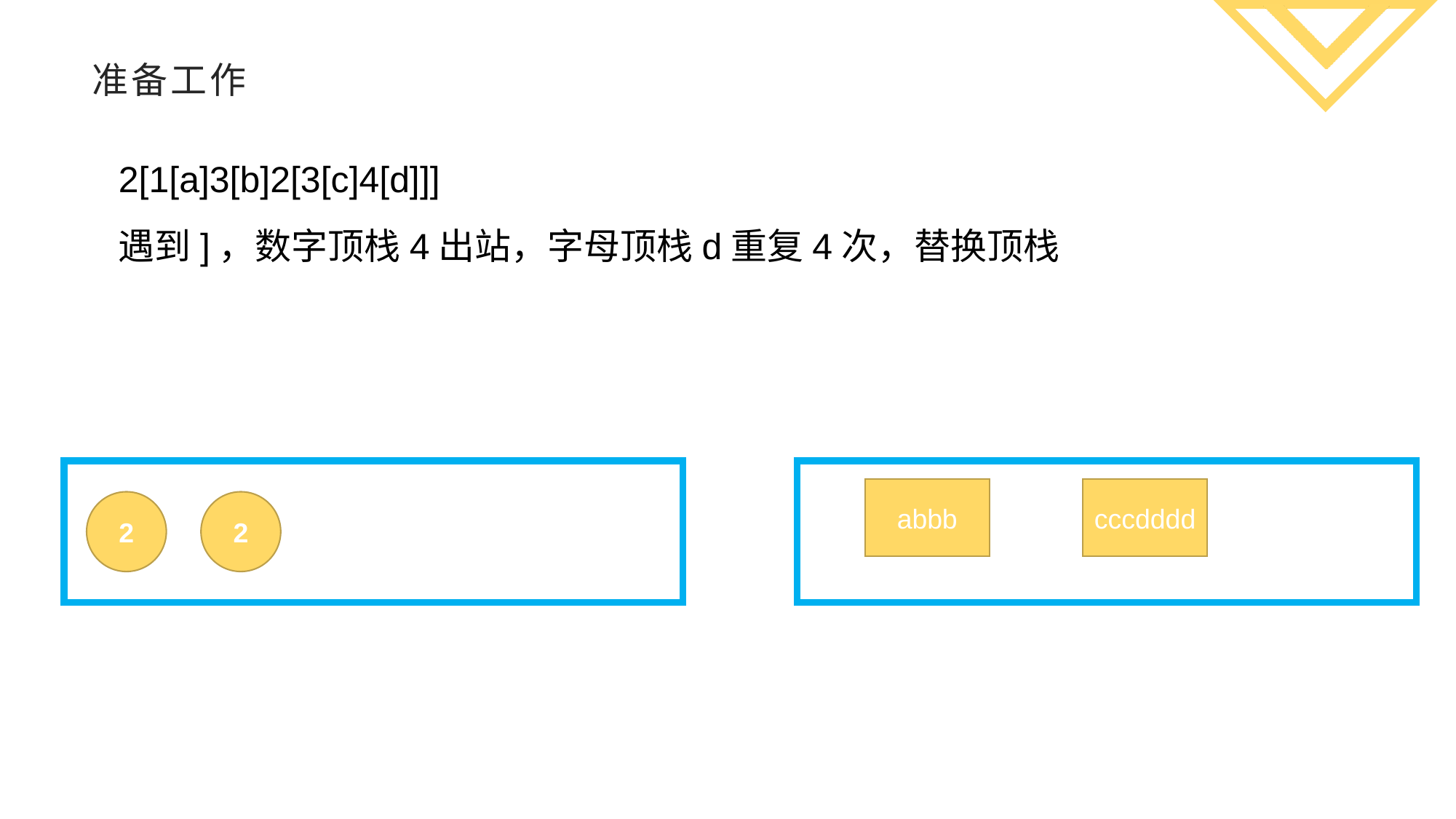

# 准备工作
2[1[a]3[b]2[3[c]4[d]]]
遇到]，数字顶栈4出站，字母顶栈d重复4次，替换顶栈

abbb
cccdddd
2
2